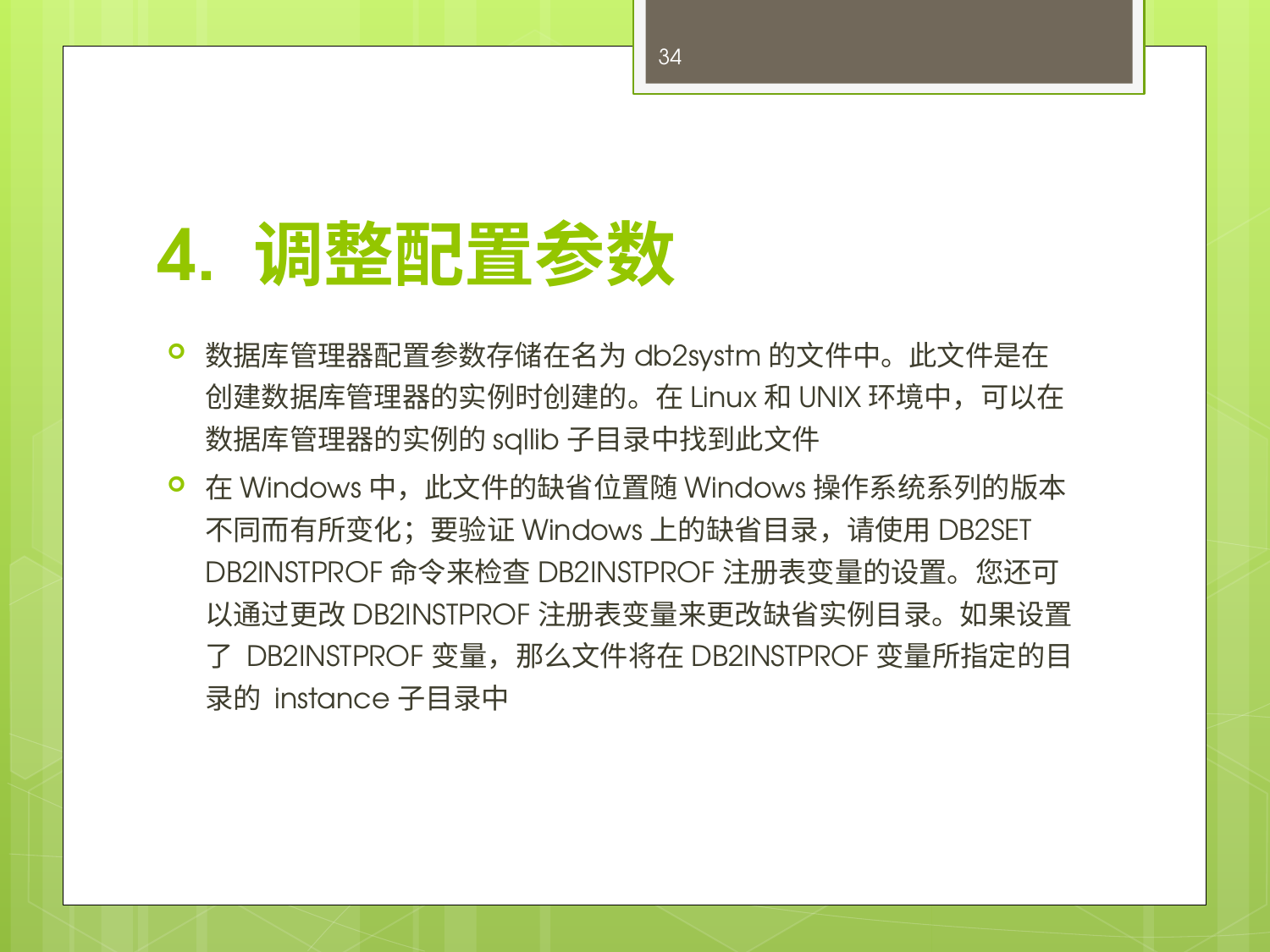

34
# 4. 调整配置参数
数据库管理器配置参数存储在名为db2systm的文件中。此文件是在创建数据库管理器的实例时创建的。在Linux和UNIX环境中，可以在数据库管理器的实例的sqllib子目录中找到此文件
在Windows中，此文件的缺省位置随Windows操作系统系列的版本不同而有所变化；要验证Windows上的缺省目录，请使用DB2SET DB2INSTPROF命令来检查DB2INSTPROF注册表变量的设置。您还可以通过更改DB2INSTPROF注册表变量来更改缺省实例目录。如果设置了 DB2INSTPROF变量，那么文件将在DB2INSTPROF变量所指定的目录的 instance子目录中